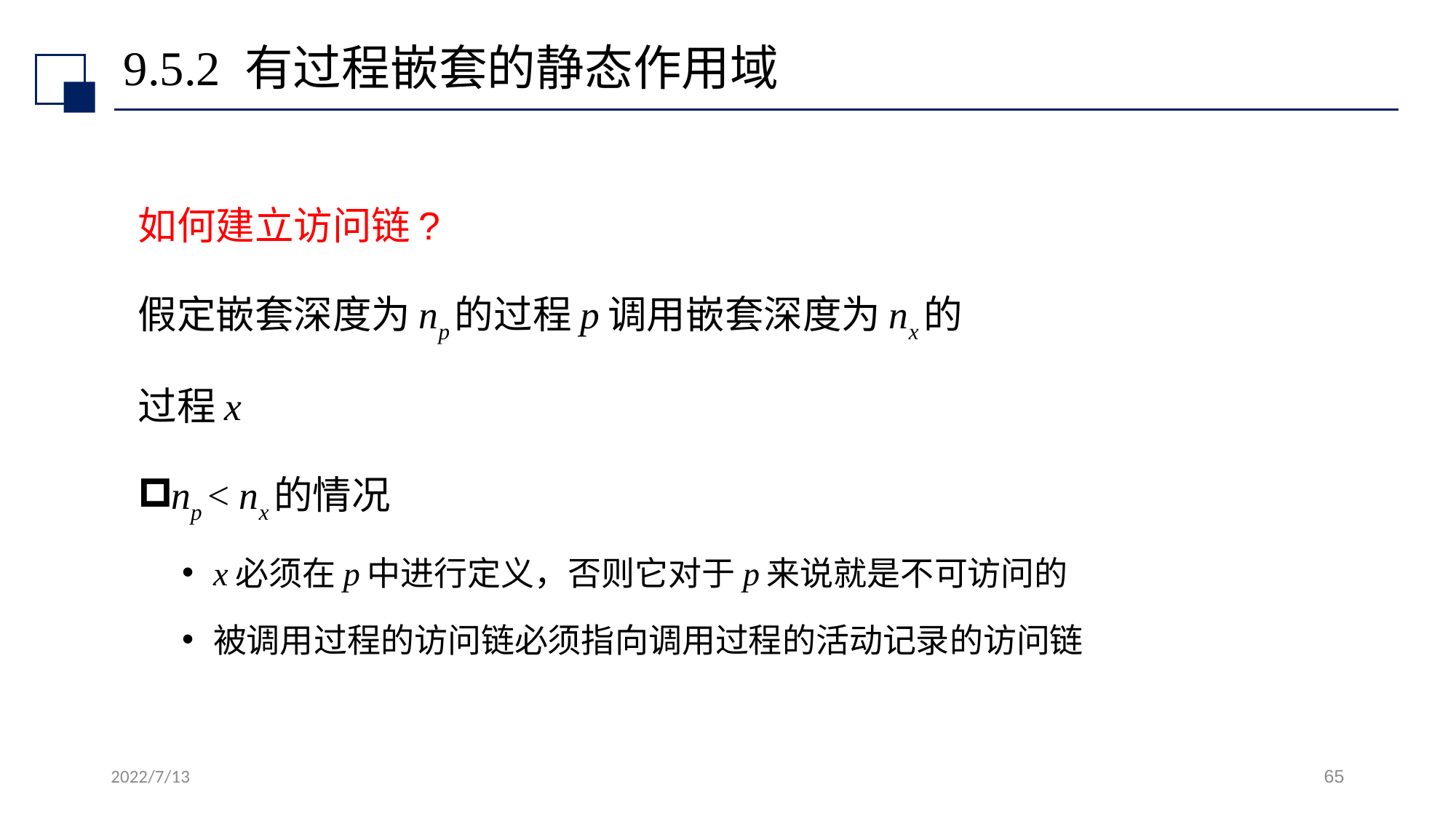

# 9.5.2 有过程嵌套的静态作用域
如何建立访问链?
假定嵌套深度为np的过程p调用嵌套深度为nx的
过程x
np < nx的情况
x必须在p中进行定义，否则它对于p来说就是不可访问的
被调用过程的访问链必须指向调用过程的活动记录的访问链
2022/7/13
65